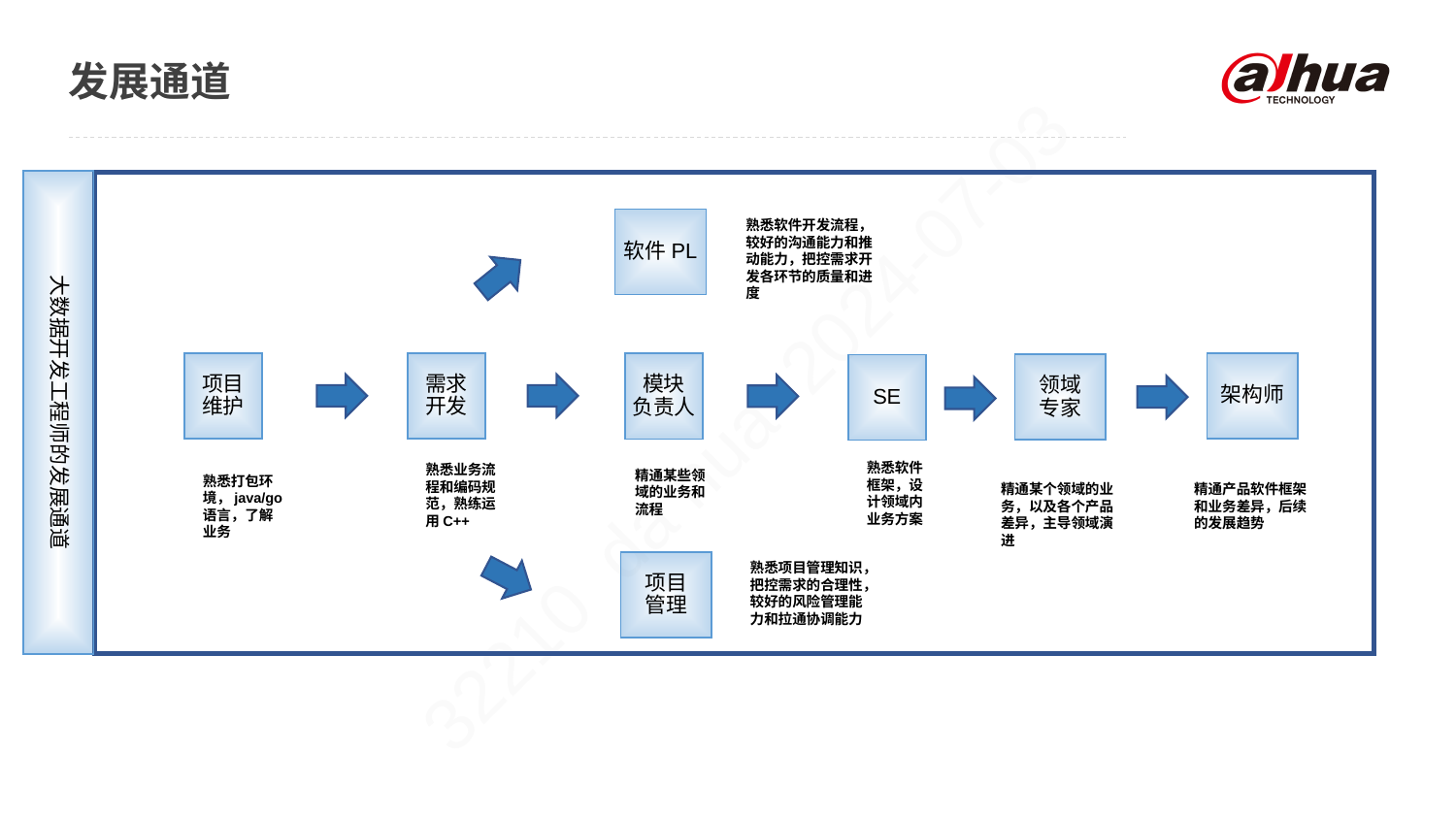

# 发展通道
大数据开发工程师的发展通道

软件PL
熟悉软件开发流程，较好的沟通能力和推动能力，把控需求开发各环节的质量和进度

项目
维护
需求
开发
架构师
模块
负责人
领域
专家
SE

熟悉软件框架，设计领域内业务方案
熟悉业务流程和编码规范，熟练运用C++
精通某些领域的业务和流程
熟悉打包环境，java/go语言，了解业务
精通某个领域的业务，以及各个产品差异，主导领域演进
精通产品软件框架和业务差异，后续的发展趋势
项目
管理
熟悉项目管理知识，把控需求的合理性，较好的风险管理能力和拉通协调能力